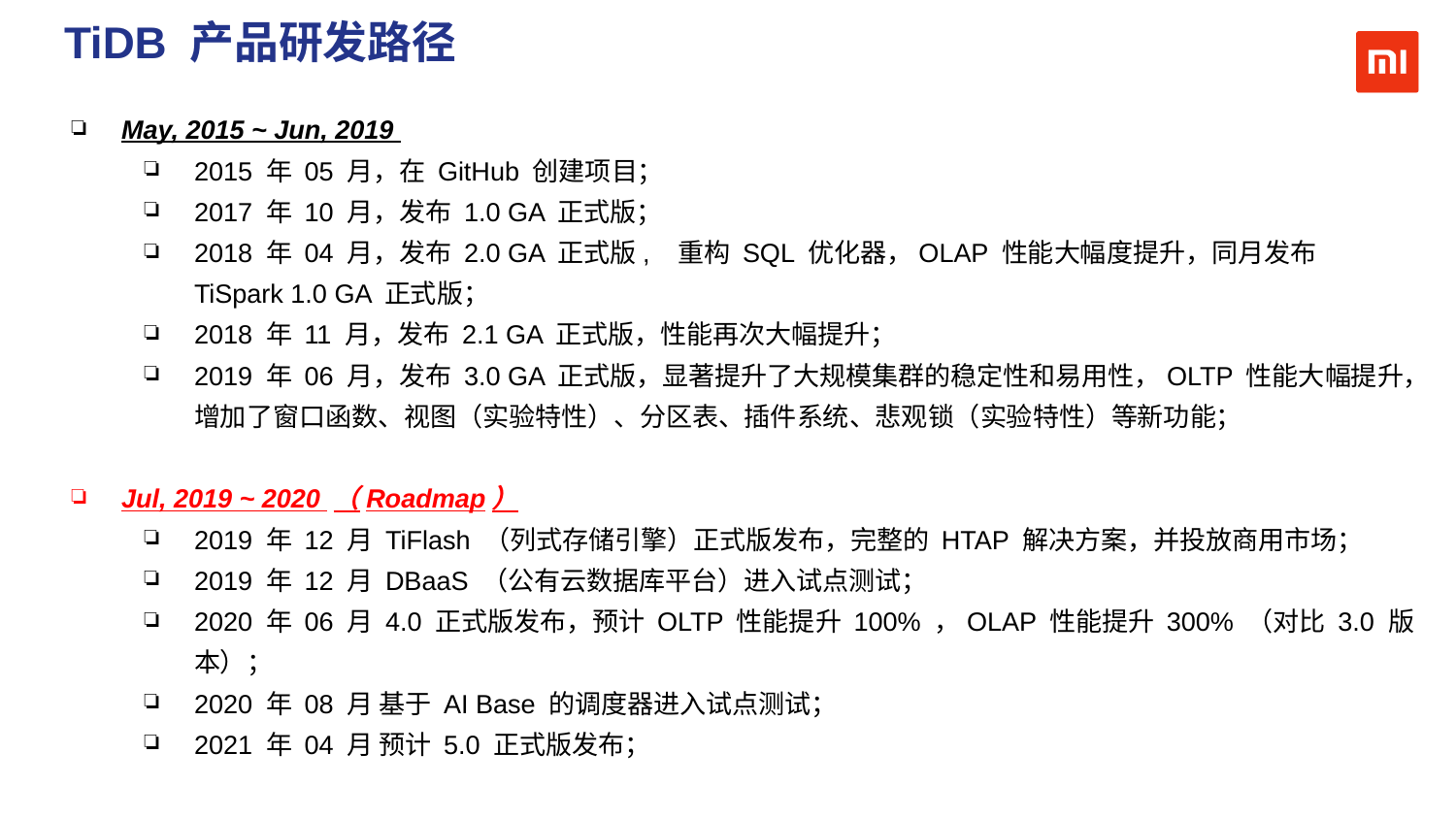

TiDB 产品研发路径
May, 2015 ~ Jun, 2019
2015 年 05 月，在 GitHub 创建项目；
2017 年 10 月，发布 1.0 GA 正式版；
2018 年 04 月，发布 2.0 GA 正式版,   重构 SQL 优化器，OLAP 性能大幅度提升，同月发布 TiSpark 1.0 GA 正式版；
2018 年 11 月，发布 2.1 GA 正式版，性能再次大幅提升；
2019 年 06 月，发布 3.0 GA 正式版，显著提升了大规模集群的稳定性和易用性，OLTP 性能大幅提升，增加了窗口函数、视图（实验特性）、分区表、插件系统、悲观锁（实验特性）等新功能；

Jul, 2019 ~ 2020 （Roadmap）
2019 年 12 月 TiFlash （列式存储引擎）正式版发布，完整的 HTAP 解决方案，并投放商用市场；
2019 年 12 月 DBaaS （公有云数据库平台）进入试点测试；
2020 年 06 月 4.0 正式版发布，预计 OLTP 性能提升 100% ，OLAP 性能提升 300% （对比 3.0 版本）；
2020 年 08 月 基于 AI Base 的调度器进入试点测试；
2021 年 04 月 预计 5.0 正式版发布；